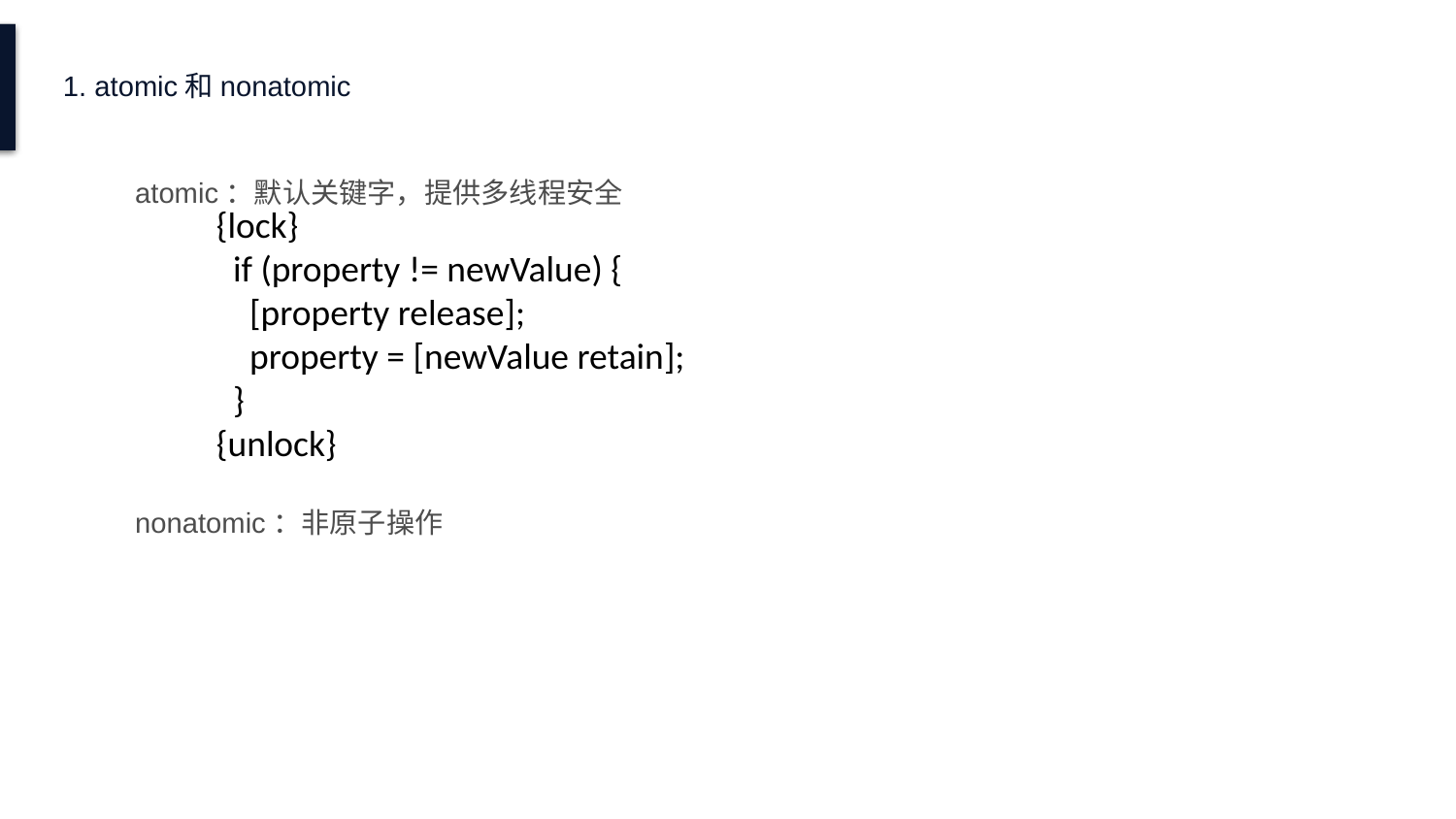

1. atomic和nonatomic
atomic：默认关键字，提供多线程安全
{lock}
  if (property != newValue) {
    [property release];
    property = [newValue retain];
  }
{unlock}
nonatomic：非原子操作